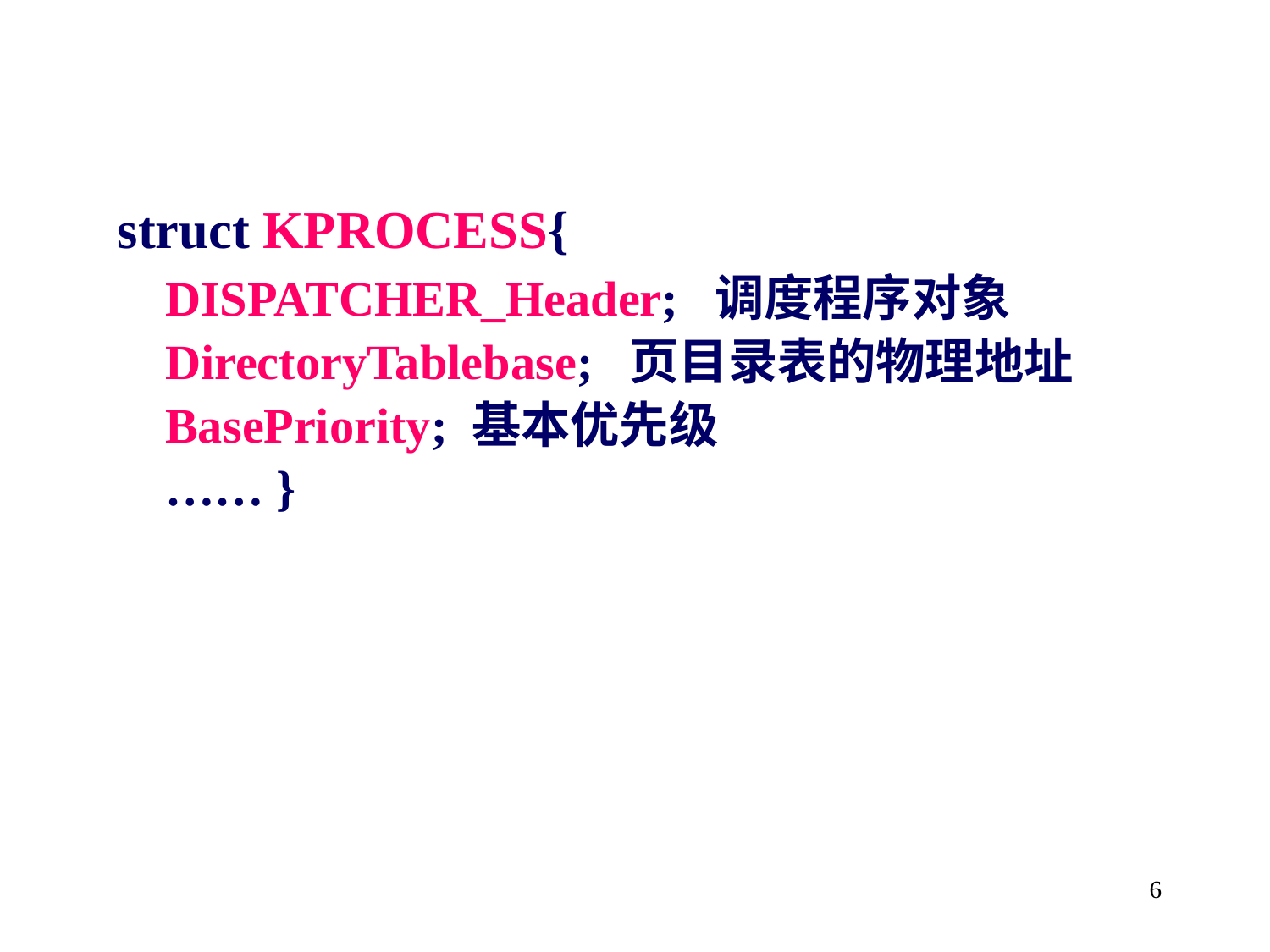

struct KPROCESS{
	DISPATCHER_Header;  调度程序对象
	DirectoryTablebase;  页目录表的物理地址
	BasePriority; 基本优先级
	…… }
6